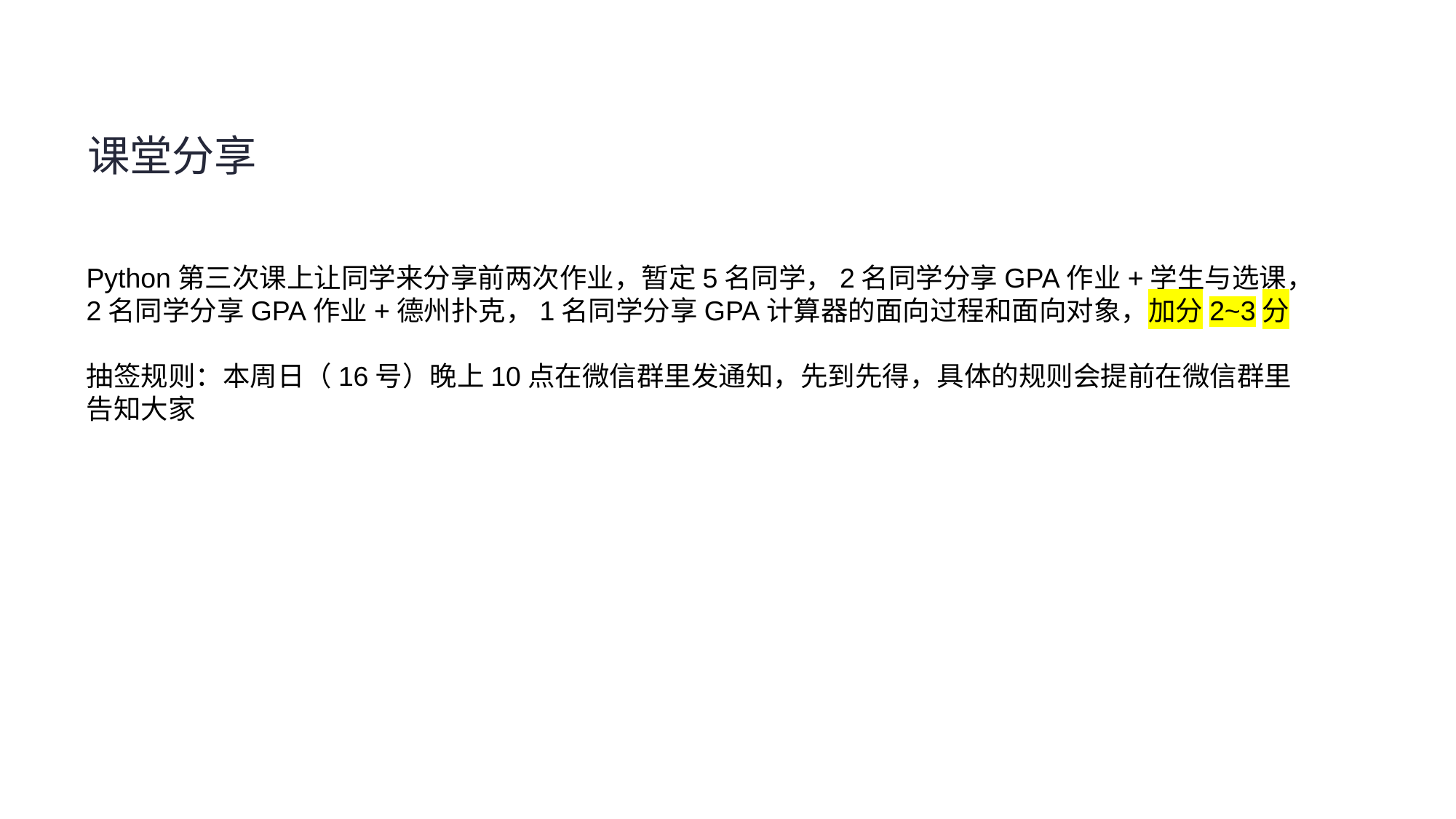

课堂分享
Python第三次课上让同学来分享前两次作业，暂定5名同学，2名同学分享GPA作业+学生与选课，2名同学分享GPA作业+德州扑克，1名同学分享GPA计算器的面向过程和面向对象，加分2~3分

抽签规则：本周日（16号）晚上10点在微信群里发通知，先到先得，具体的规则会提前在微信群里告知大家